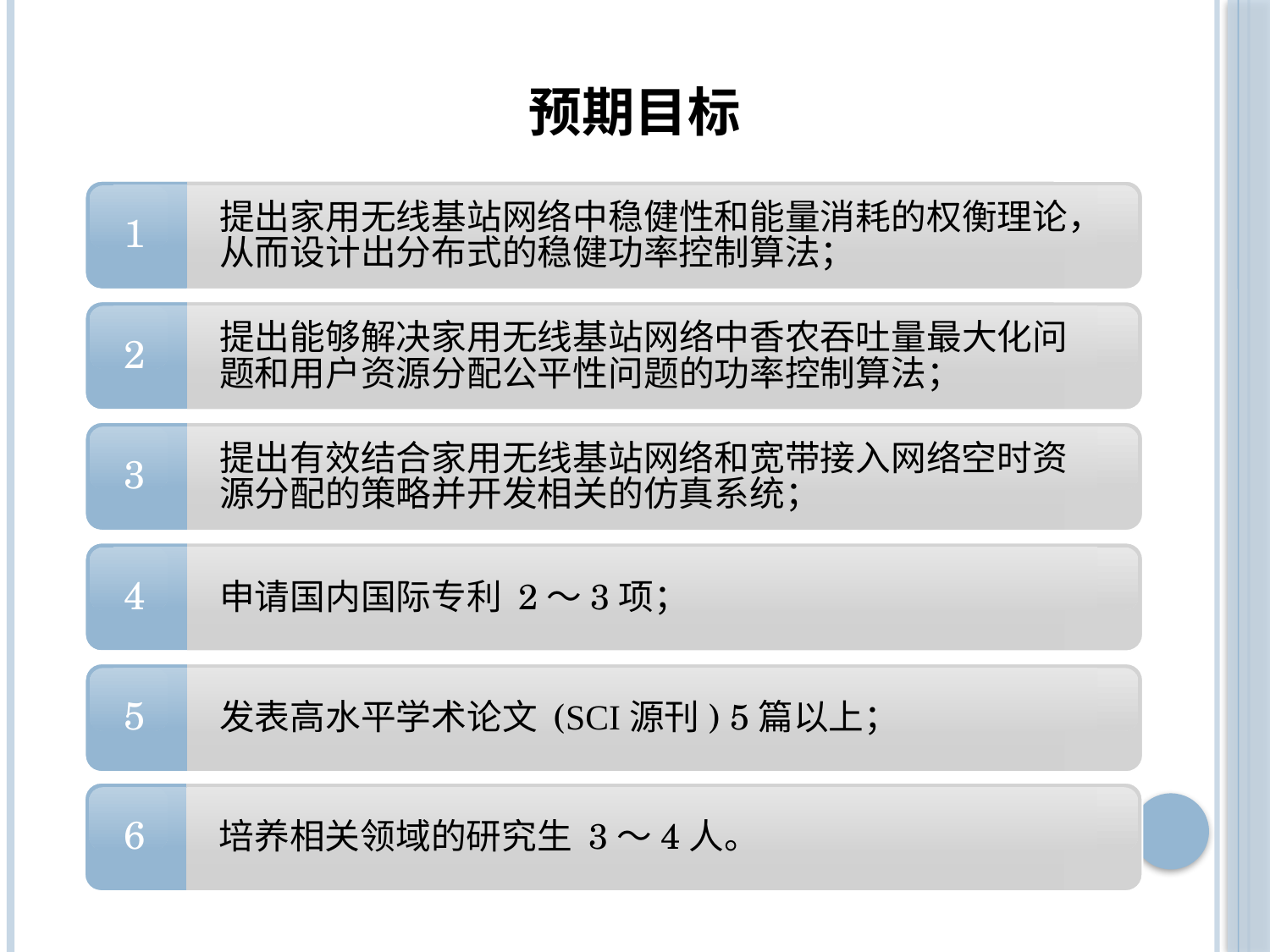

# 预期目标

提出家用无线基站网络中稳健性和能量消耗的权衡理论，从而设计出分布式的稳健功率控制算法；
1

提出能够解决家用无线基站网络中香农吞吐量最大化问题和用户资源分配公平性问题的功率控制算法；
2

提出有效结合家用无线基站网络和宽带接入网络空时资源分配的策略并开发相关的仿真系统；
3

申请国内国际专利 2～3项；
4

发表高水平学术论文 (SCI源刊) 5篇以上；
5

培养相关领域的研究生 3～4人。
6